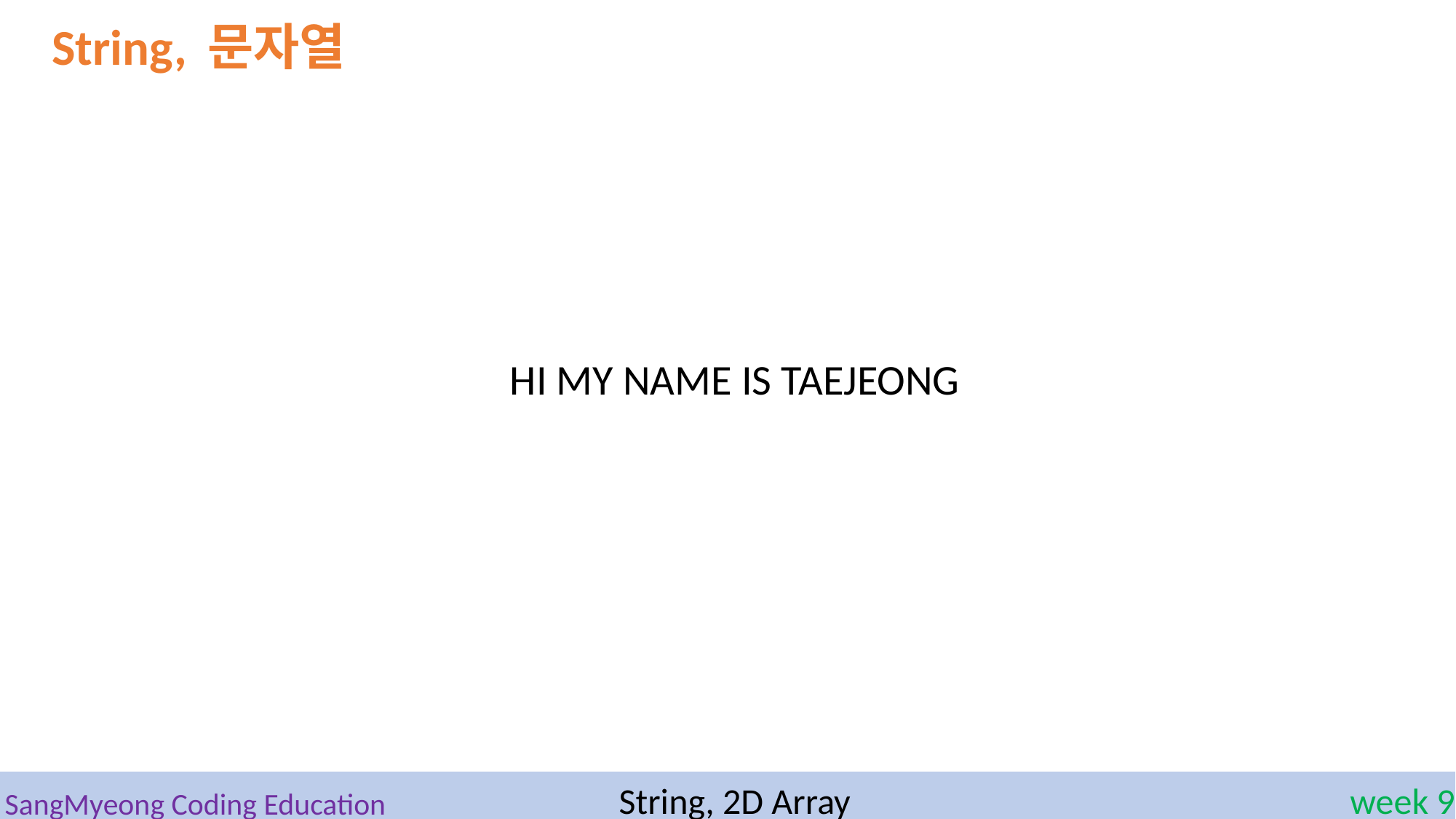

String, 문자열
HI MY NAME IS TAEJEONG

String, 2D Array
# SangMyeong Coding Education
week 9